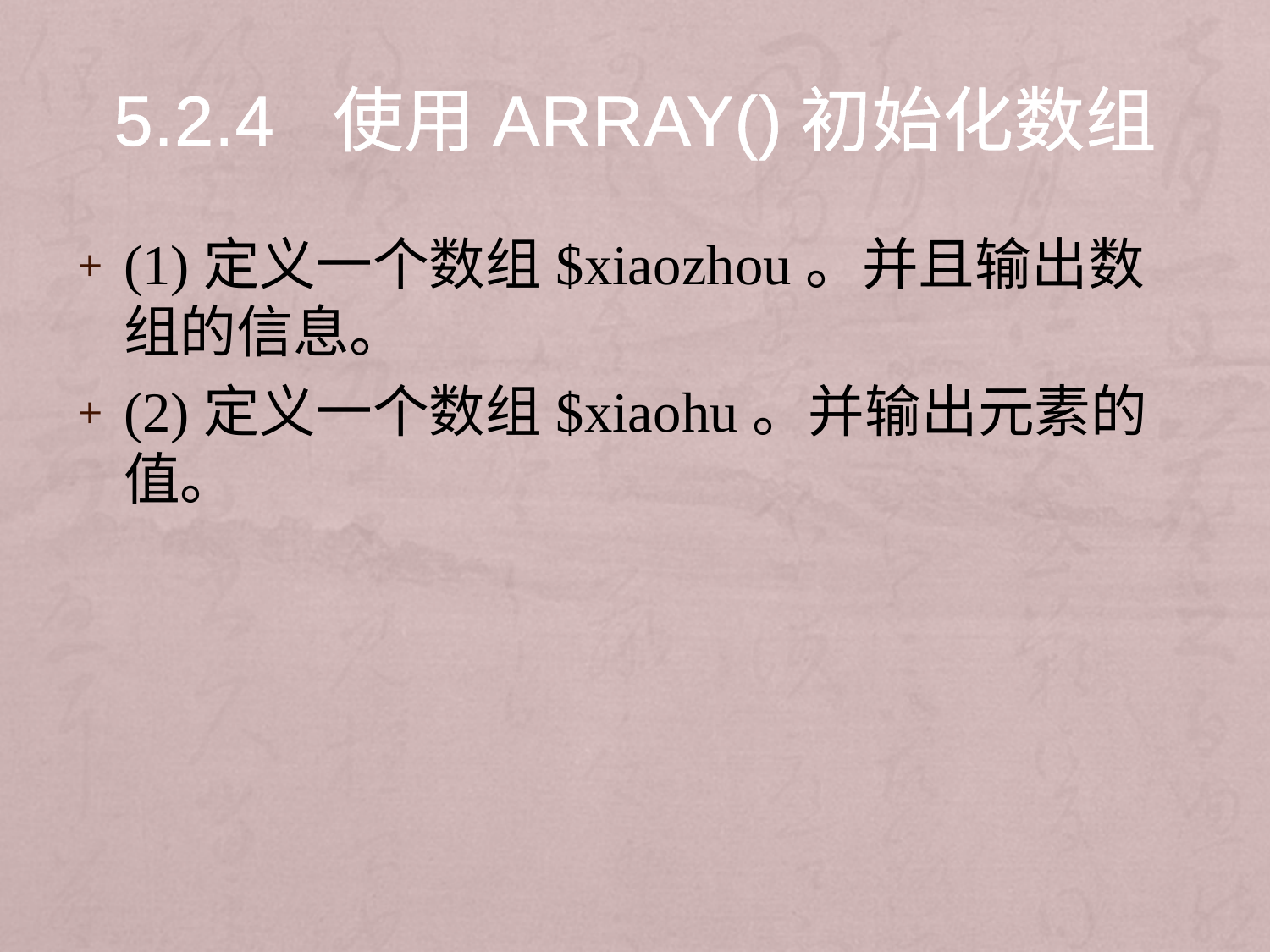

# 5.2.4  使用array()初始化数组
(1)定义一个数组$xiaozhou。并且输出数组的信息。
(2)定义一个数组$xiaohu。并输出元素的值。